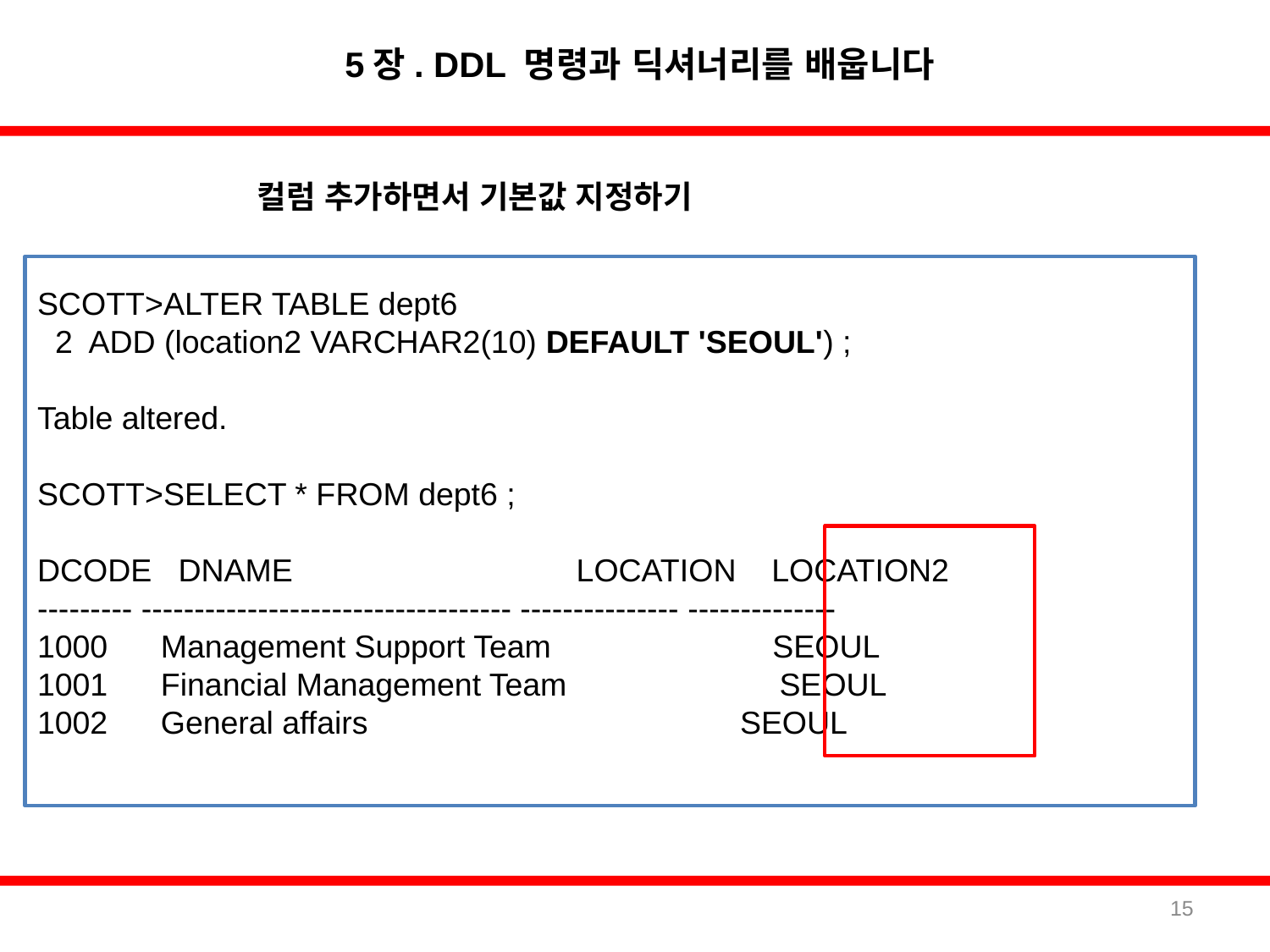

5장. DDL 명령과 딕셔너리를 배웁니다

컬럼 추가하면서 기본값 지정하기
SCOTT>ALTER TABLE dept6
  2  ADD (location2 VARCHAR2(10) DEFAULT 'SEOUL') ;

Table altered.

SCOTT>SELECT * FROM dept6 ;

DCODE   DNAME                                LOCATION    LOCATION2
--------- ----------------------------------- --------------- --------------
1000      Management Support Team                         SEOUL
1001      Financial Management Team                        SEOUL
1002      General affairs                                          SEOUL

15